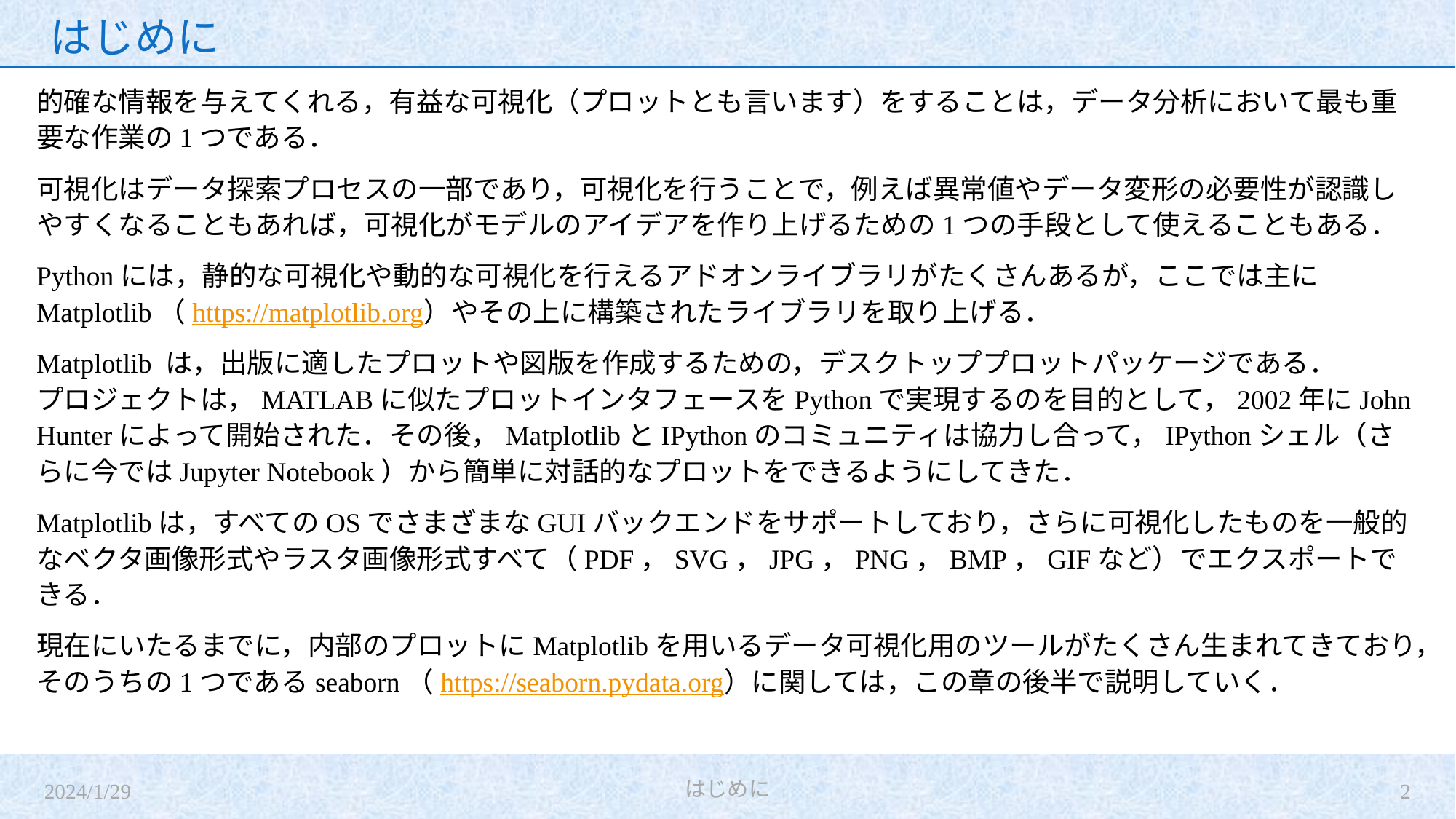

# はじめに
的確な情報を与えてくれる，有益な可視化（プロットとも言います）をすることは，データ分析において最も重要な作業の1つである．
可視化はデータ探索プロセスの一部であり，可視化を行うことで，例えば異常値やデータ変形の必要性が認識しやすくなることもあれば，可視化がモデルのアイデアを作り上げるための1つの手段として使えることもある．
Pythonには，静的な可視化や動的な可視化を行えるアドオンライブラリがたくさんあるが，ここでは主にMatplotlib（https://matplotlib.org）やその上に構築されたライブラリを取り上げる．
Matplotlib は，出版に適したプロットや図版を作成するための，デスクトッププロットパッケージである．
プロジェクトは，MATLABに似たプロットインタフェースをPythonで実現するのを目的として，2002年にJohn Hunterによって開始された．その後，MatplotlibとIPythonのコミュニティは協力し合って，IPythonシェル（さらに今ではJupyter Notebook）から簡単に対話的なプロットをできるようにしてきた．
Matplotlibは，すべてのOSでさまざまなGUIバックエンドをサポートしており，さらに可視化したものを一般的なベクタ画像形式やラスタ画像形式すべて（PDF，SVG，JPG，PNG，BMP，GIFなど）でエクスポートできる．
現在にいたるまでに，内部のプロットにMatplotlibを用いるデータ可視化用のツールがたくさん生まれてきており，そのうちの1つであるseaborn（https://seaborn.pydata.org）に関しては，この章の後半で説明していく．
2024/1/29
2
はじめに